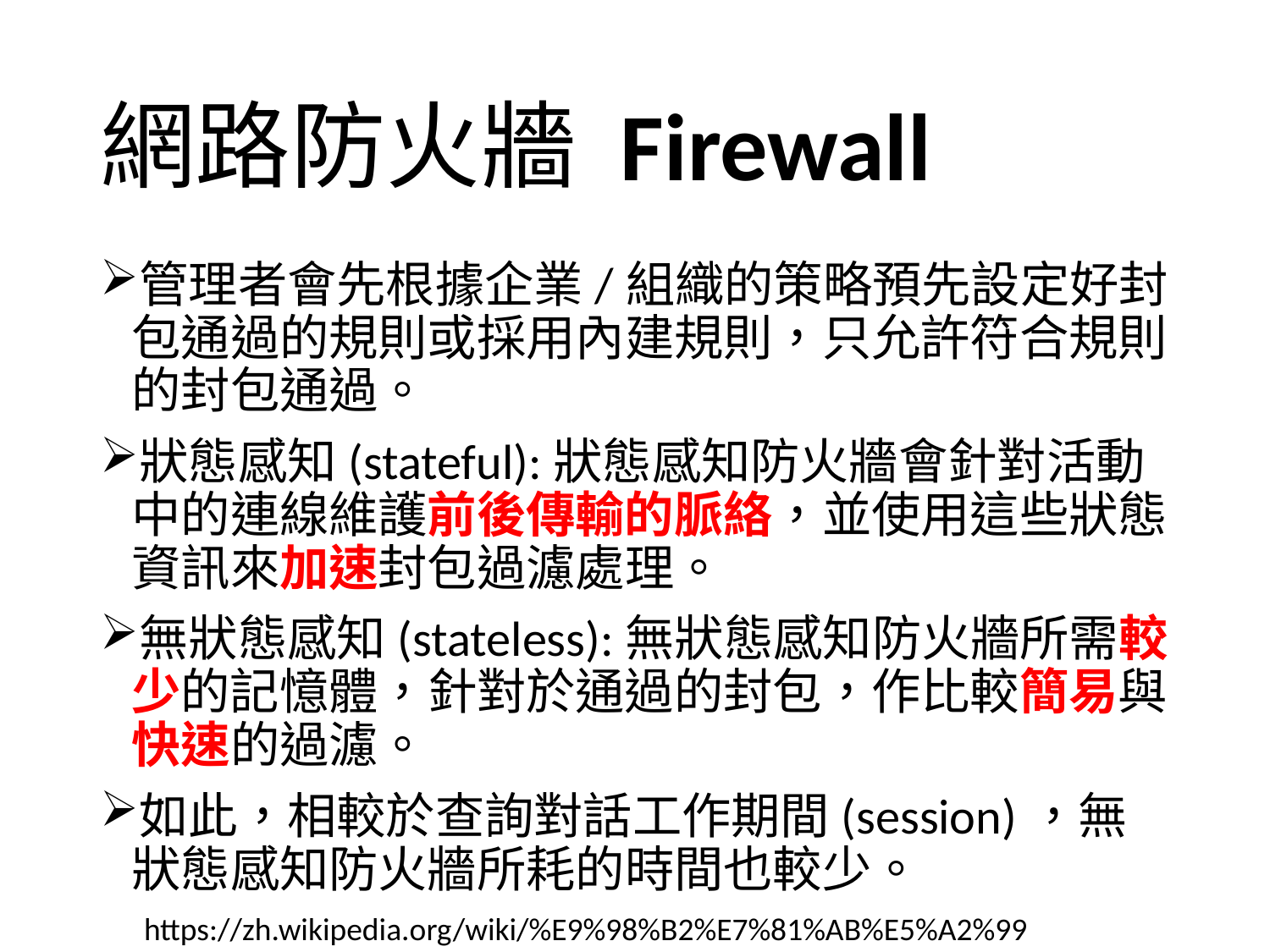

# 網路防火牆 Firewall
管理者會先根據企業/組織的策略預先設定好封包通過的規則或採用內建規則，只允許符合規則的封包通過。
狀態感知(stateful):狀態感知防火牆會針對活動中的連線維護前後傳輸的脈絡，並使用這些狀態資訊來加速封包過濾處理。
無狀態感知(stateless):無狀態感知防火牆所需較少的記憶體，針對於通過的封包，作比較簡易與快速的過濾。
如此，相較於查詢對話工作期間(session)，無狀態感知防火牆所耗的時間也較少。
https://zh.wikipedia.org/wiki/%E9%98%B2%E7%81%AB%E5%A2%99